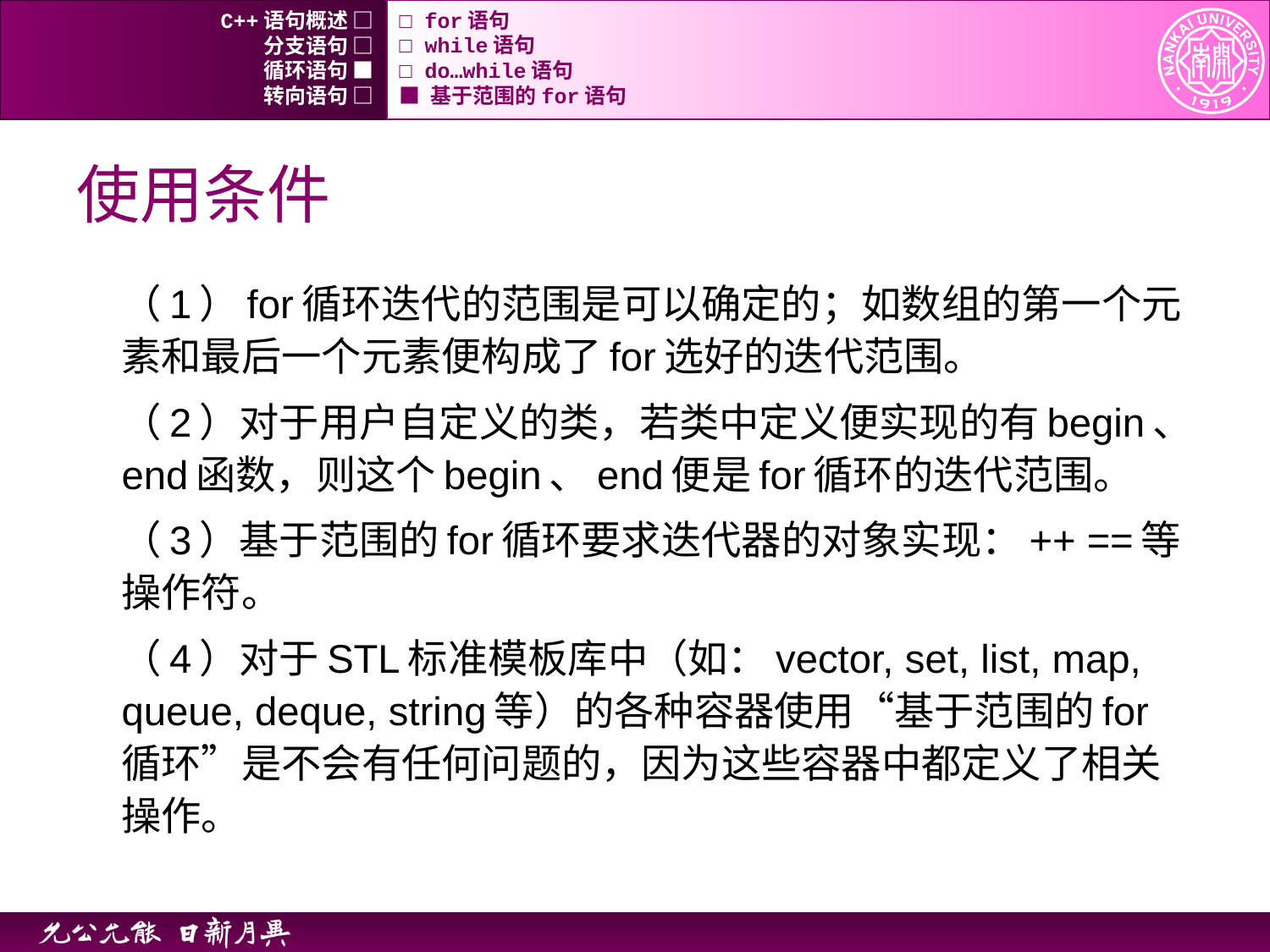

C++语句概述 □
□ for语句
分支语句 □
□ while语句
循环语句 ■
□ do…while语句
转向语句 □
■ 基于范围的for语句
# 使用条件
（1）for循环迭代的范围是可以确定的；如数组的第一个元素和最后一个元素便构成了for选好的迭代范围。
（2）对于用户自定义的类，若类中定义便实现的有begin、end函数，则这个begin、end便是for循环的迭代范围。
（3）基于范围的for循环要求迭代器的对象实现：++ ==等操作符。
（4）对于STL标准模板库中（如：vector, set, list, map, queue, deque, string等）的各种容器使用“基于范围的for循环”是不会有任何问题的，因为这些容器中都定义了相关操作。